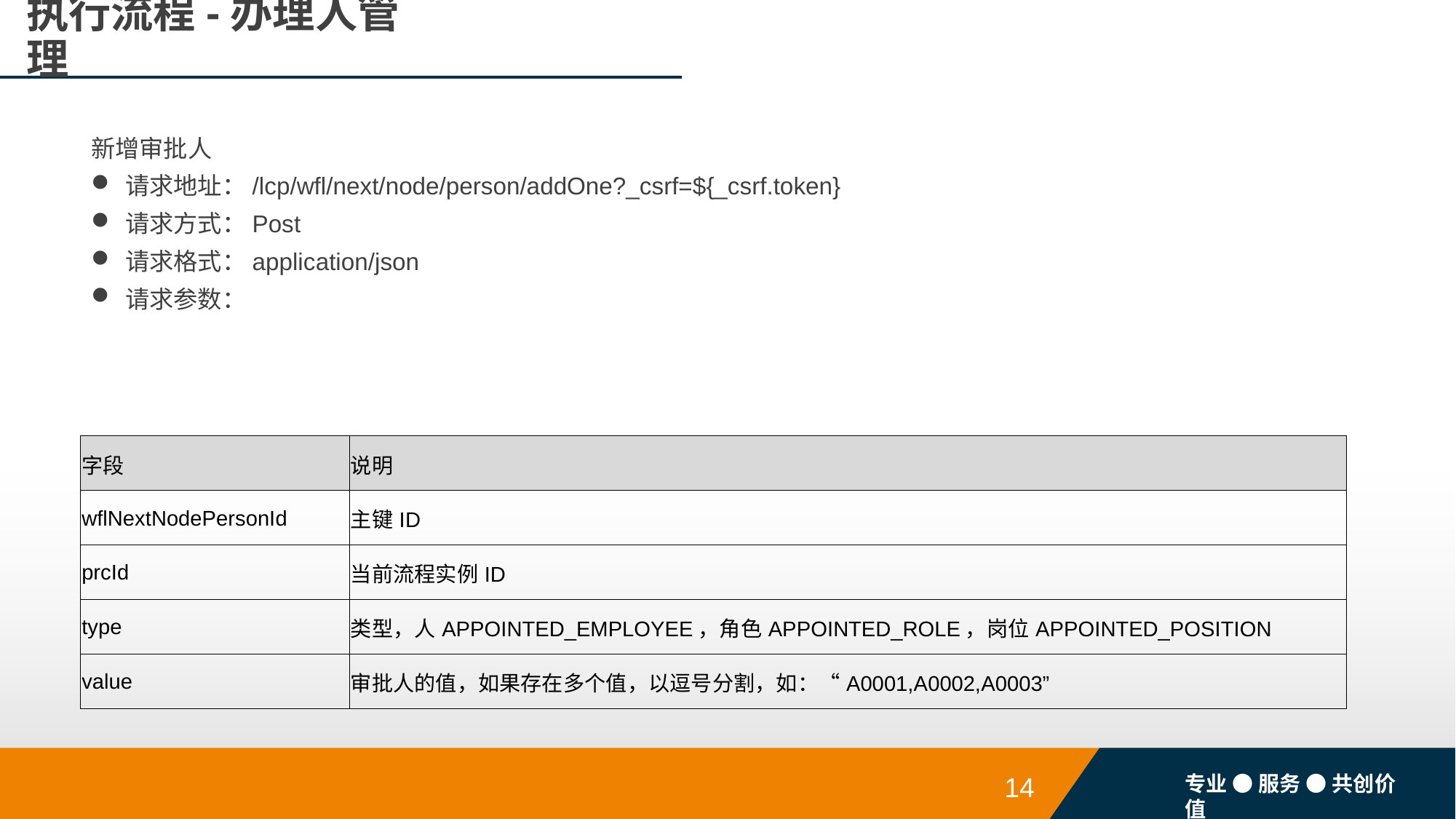

# 执行流程-办理人管理
新增审批人
请求地址：/lcp/wfl/next/node/person/addOne?_csrf=${_csrf.token}
请求方式：Post
请求格式：application/json
请求参数：
| 字段 | 说明 |
| --- | --- |
| wflNextNodePersonId | 主键ID |
| prcId | 当前流程实例ID |
| type | 类型，人APPOINTED\_EMPLOYEE，角色APPOINTED\_ROLE，岗位APPOINTED\_POSITION |
| value | 审批人的值，如果存在多个值，以逗号分割，如：“A0001,A0002,A0003” |